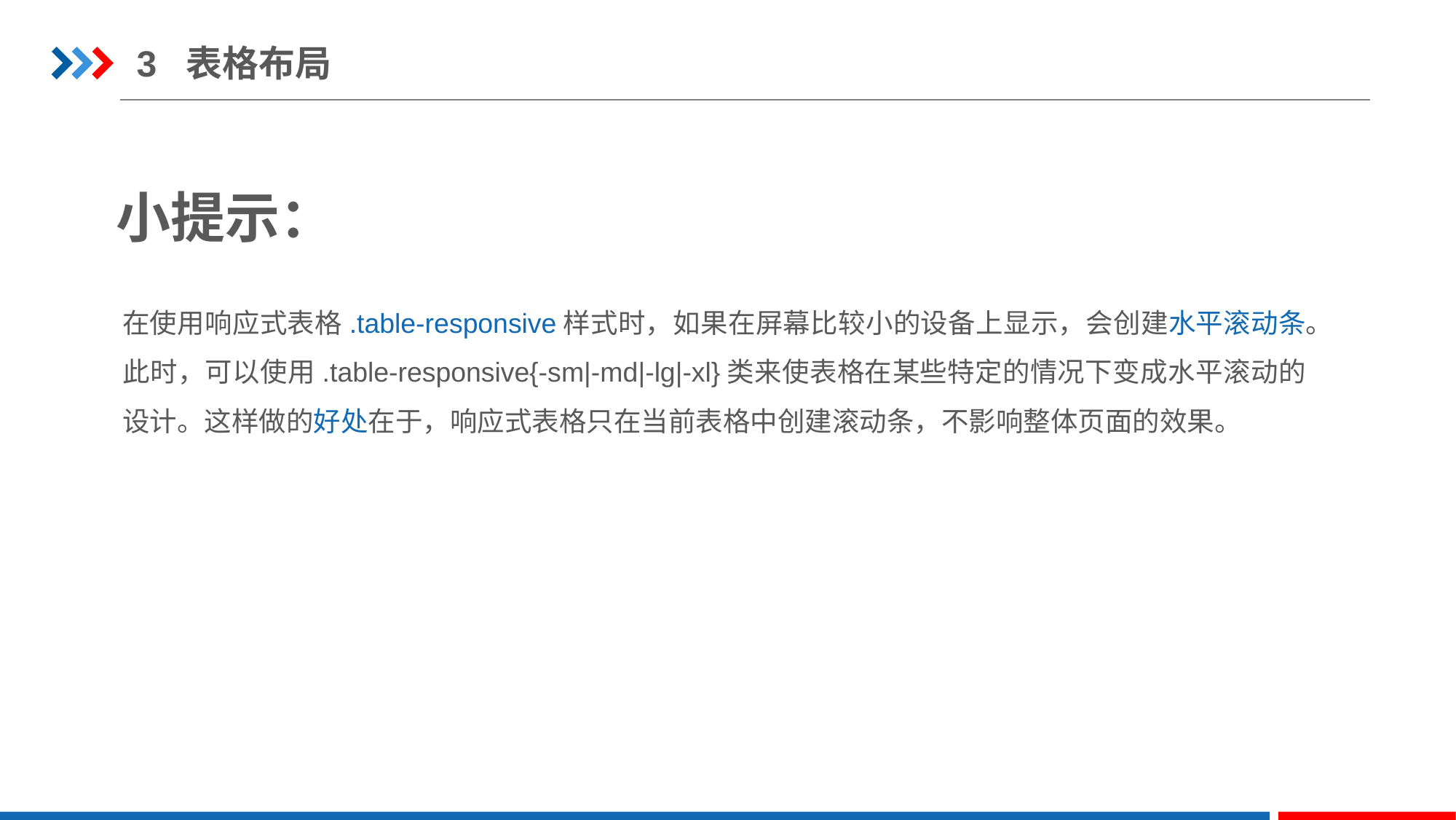

3  表格布局
小提示：
在使用响应式表格.table-responsive样式时，如果在屏幕比较小的设备上显示，会创建水平滚动条。此时，可以使用.table-responsive{-sm|-md|-lg|-xl}类来使表格在某些特定的情况下变成水平滚动的设计。这样做的好处在于，响应式表格只在当前表格中创建滚动条，不影响整体页面的效果。